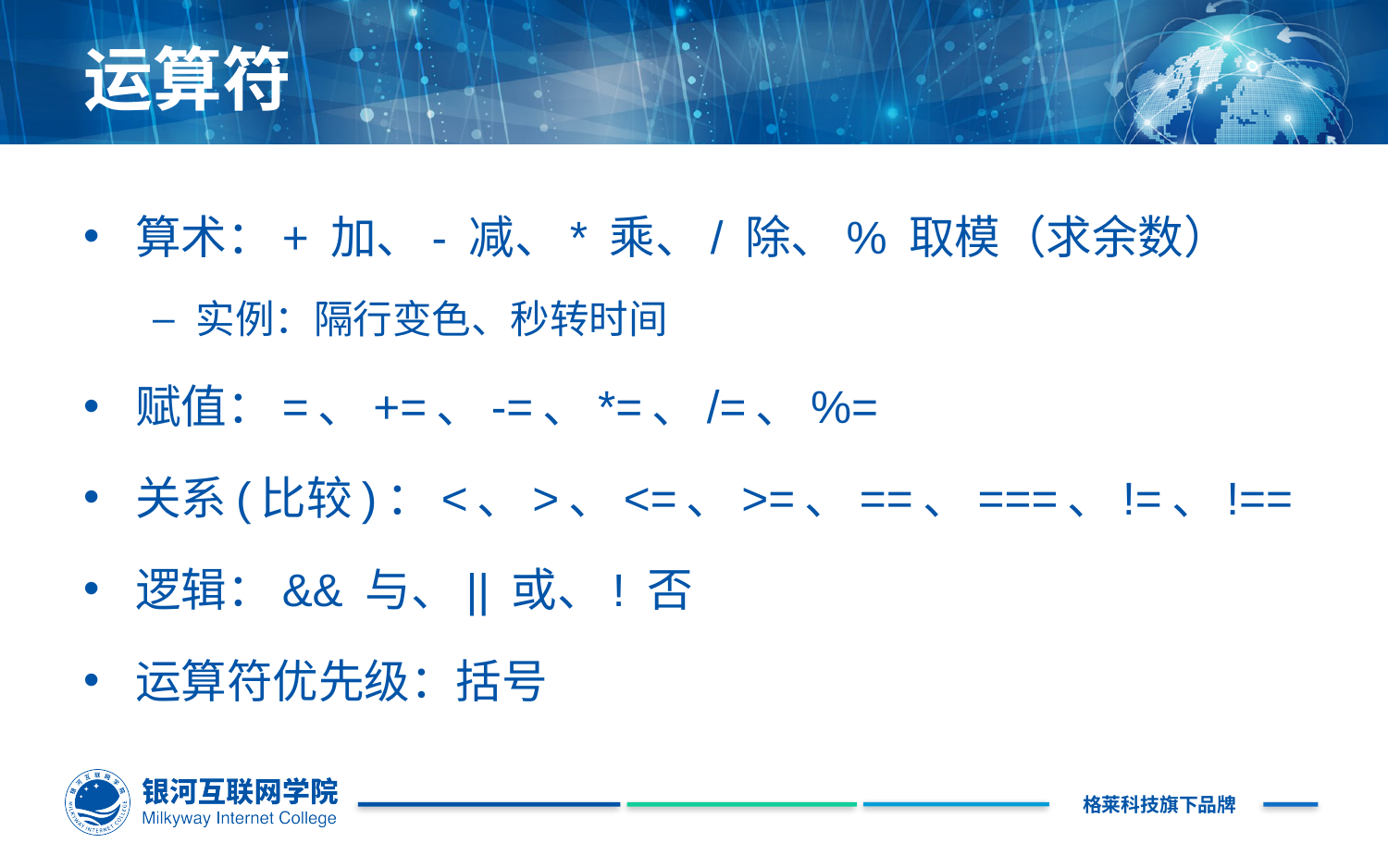

# 运算符
算术：+ 加、- 减、* 乘、/ 除、% 取模（求余数）
实例：隔行变色、秒转时间
赋值：=、+=、-=、*=、/=、%=
关系(比较)：<、>、<=、>=、==、===、!=、!==
逻辑：&& 与、|| 或、! 否
运算符优先级：括号